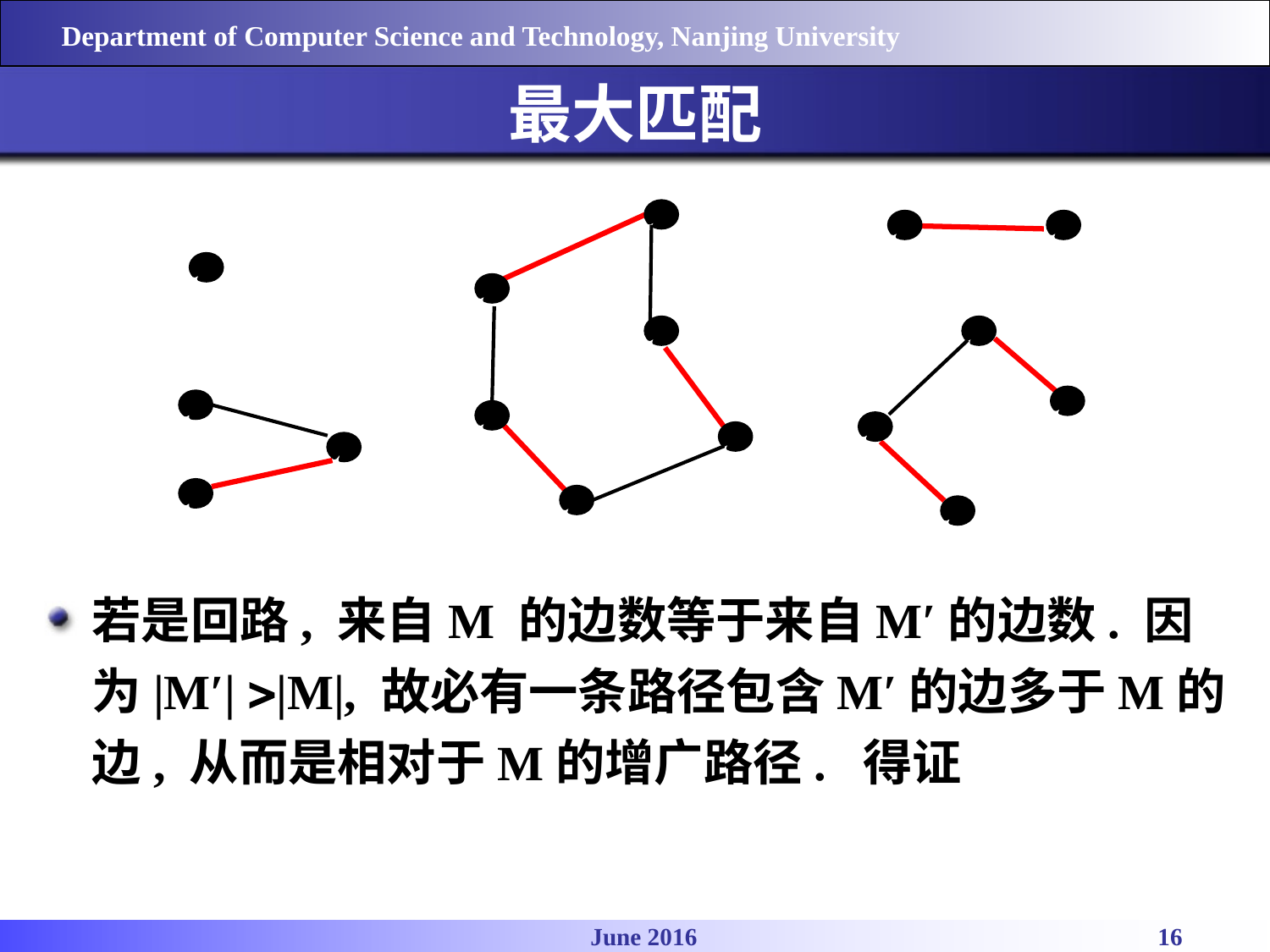

最大匹配

若是回路, 来自M 的边数等于来自M′的边数. 因为|M′| >|M|, 故必有一条路径包含M′的边多于M的边, 从而是相对于M的增广路径.  得证